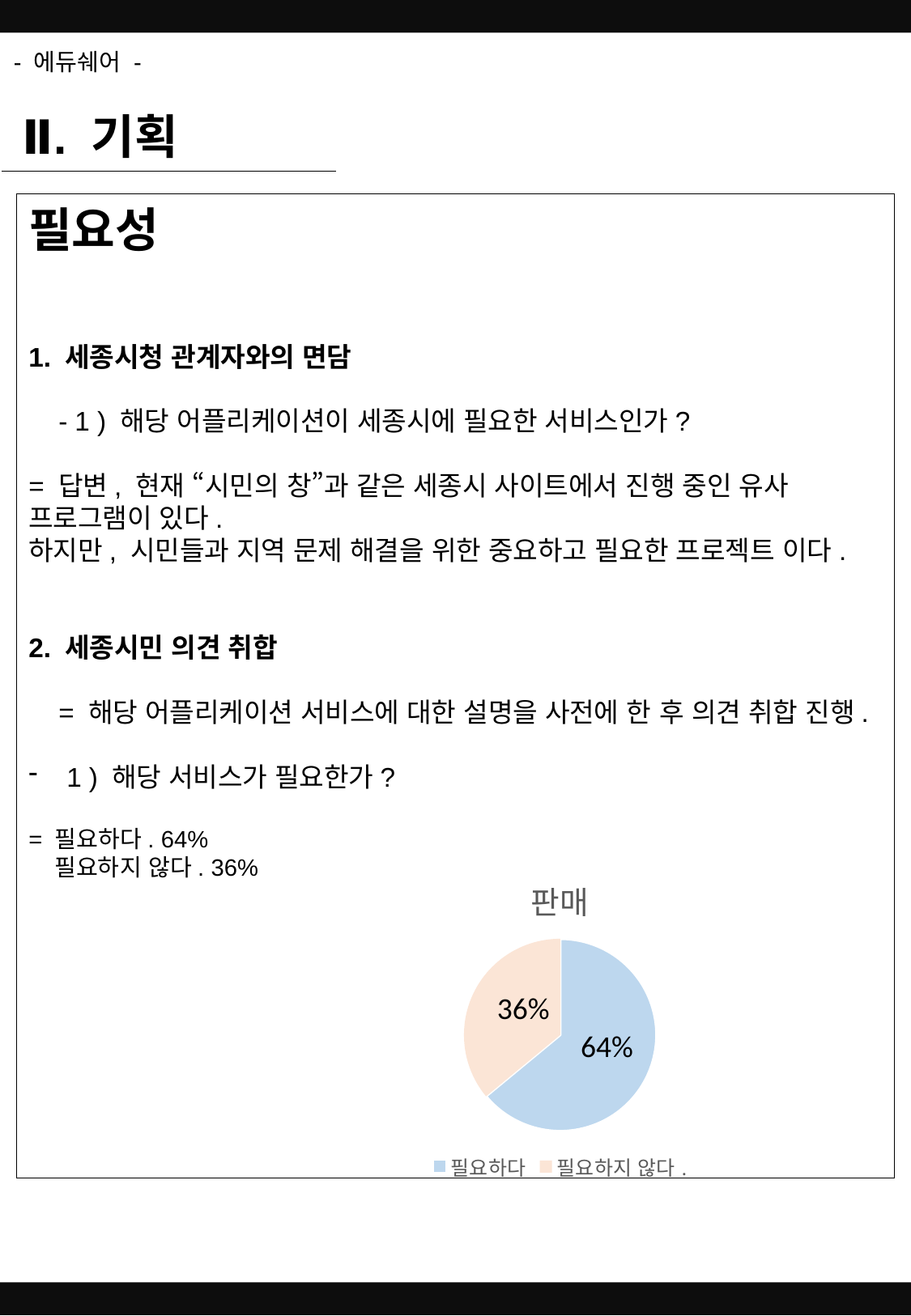

- 에듀쉐어 -
Ⅱ. 기획
필요성

1. 세종시청 관계자와의 면담

    - 1 ) 해당 어플리케이션이 세종시에 필요한 서비스인가?

= 답변, 현재 “시민의 창”과 같은 세종시 사이트에서 진행 중인 유사 프로그램이 있다.
하지만, 시민들과 지역 문제 해결을 위한 중요하고 필요한 프로젝트 이다.

2. 세종시민 의견 취합

    = 해당 어플리케이션 서비스에 대한 설명을 사전에 한 후 의견 취합 진행.

1 ) 해당 서비스가 필요한가?

= 필요하다. 64%
   필요하지 않다. 36%

### Chart:

| Category | 판매 |
|---|---|
| 필요하다 | 6.4 |
| 필요하지 않다. | 3.6 |
36%
64%